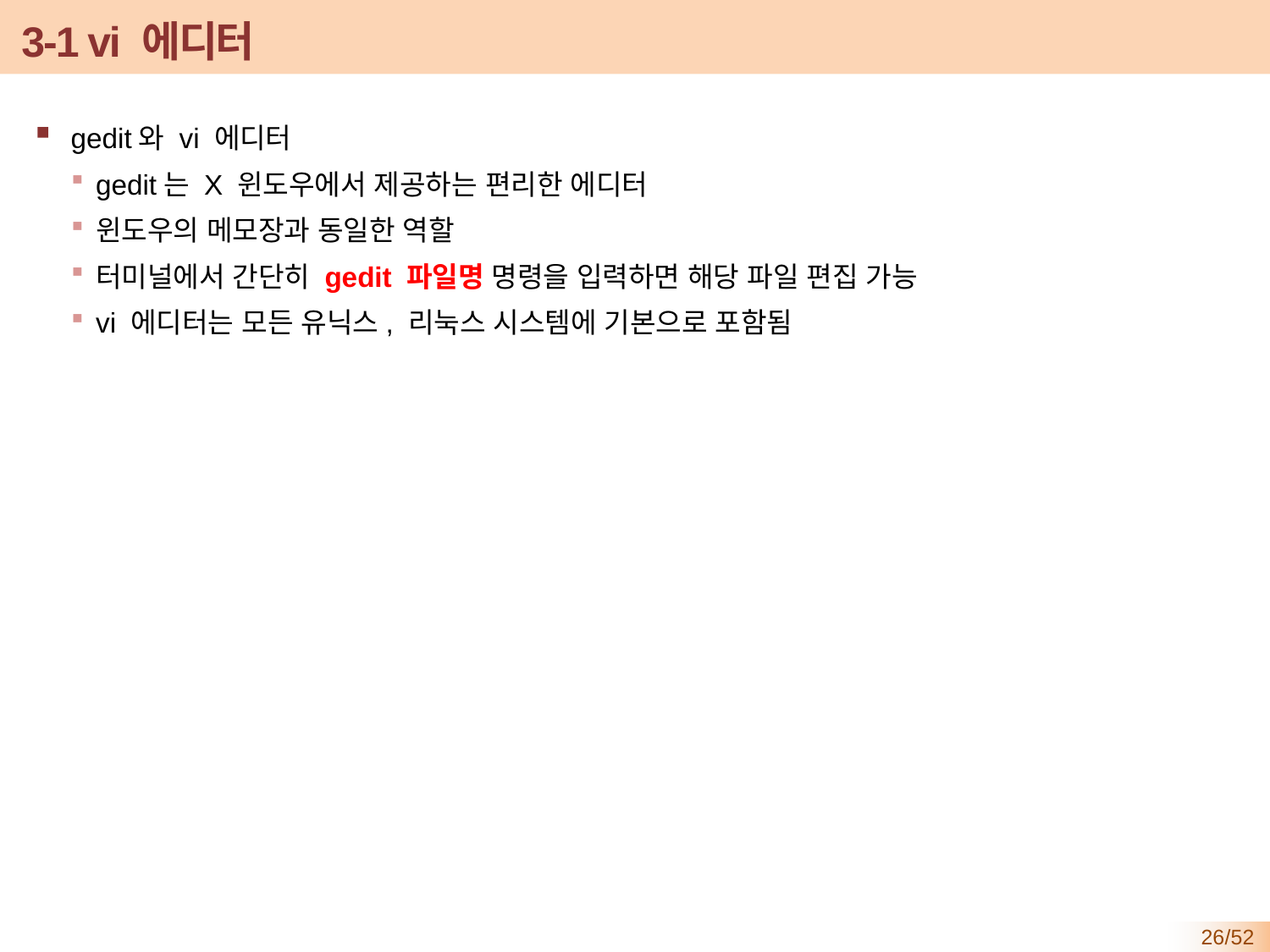

# 3-1 vi 에디터
gedit와 vi 에디터
gedit는 X 윈도우에서 제공하는 편리한 에디터
윈도우의 메모장과 동일한 역할
터미널에서 간단히 gedit 파일명 명령을 입력하면 해당 파일 편집 가능
vi 에디터는 모든 유닉스, 리눅스 시스템에 기본으로 포함됨